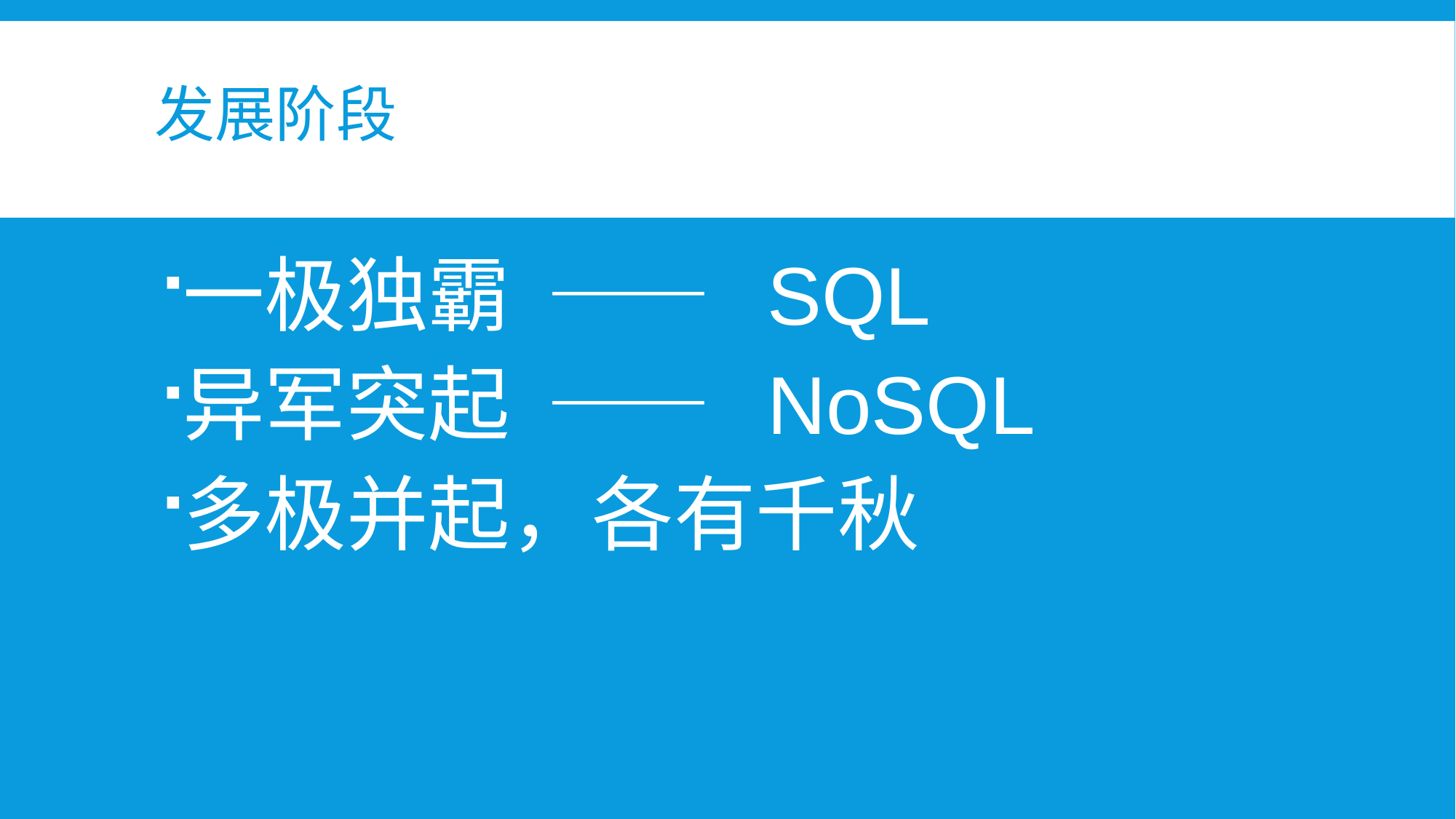

# 发展阶段
一极独霸  ——  SQL
异军突起  ——  NoSQL
多极并起，各有千秋